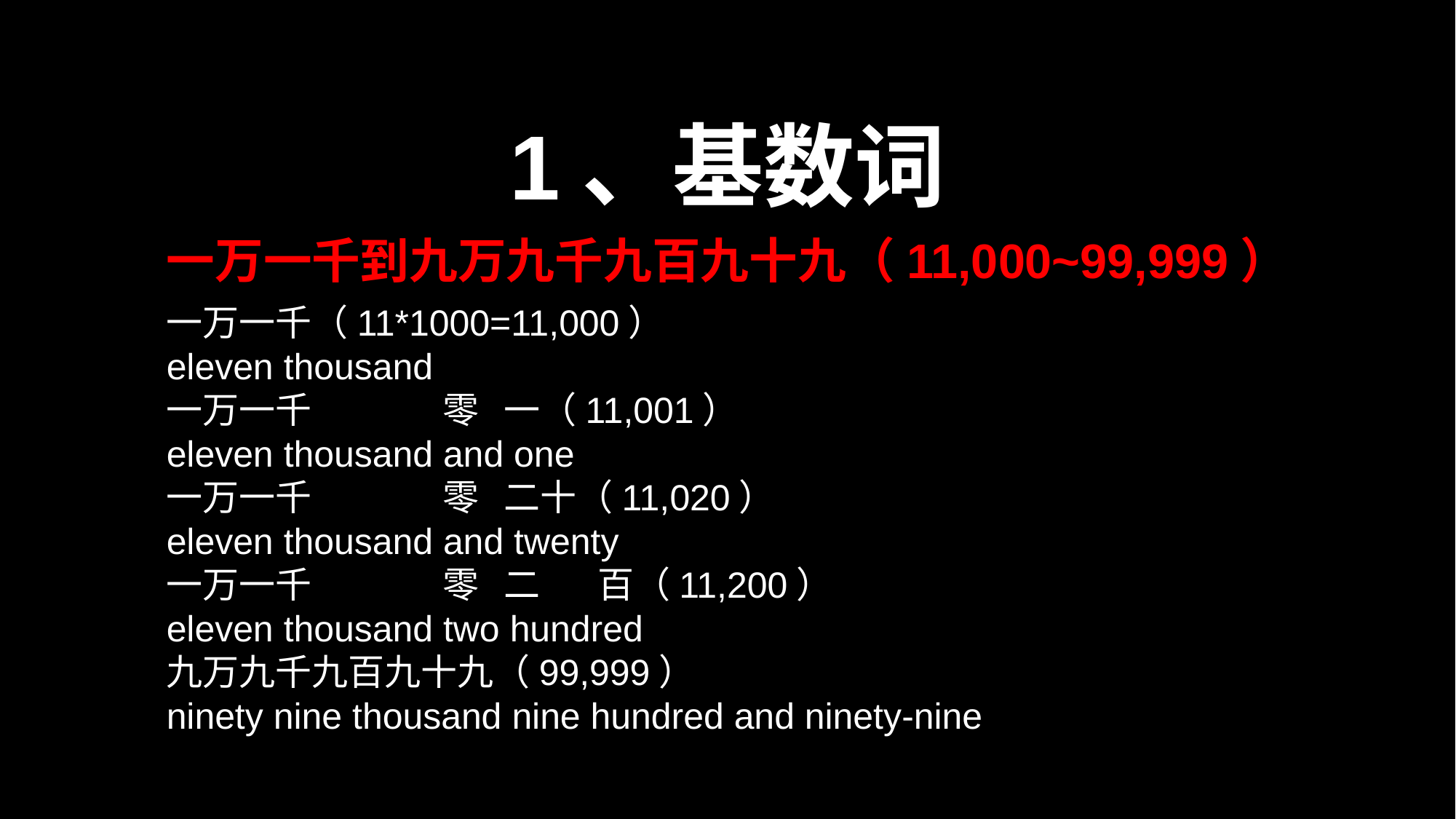

1、基数词
一万一千到九万九千九百九十九（11,000~99,999）
一万一千（11*1000=11,000）
eleven thousand
一万一千                零   一（11,001）
eleven thousand and one
一万一千                零   二十（11,020）
eleven thousand and twenty
一万一千                零   二       百（11,200）
eleven thousand two hundred
九万九千九百九十九（99,999）
ninety nine thousand nine hundred and ninety-nine